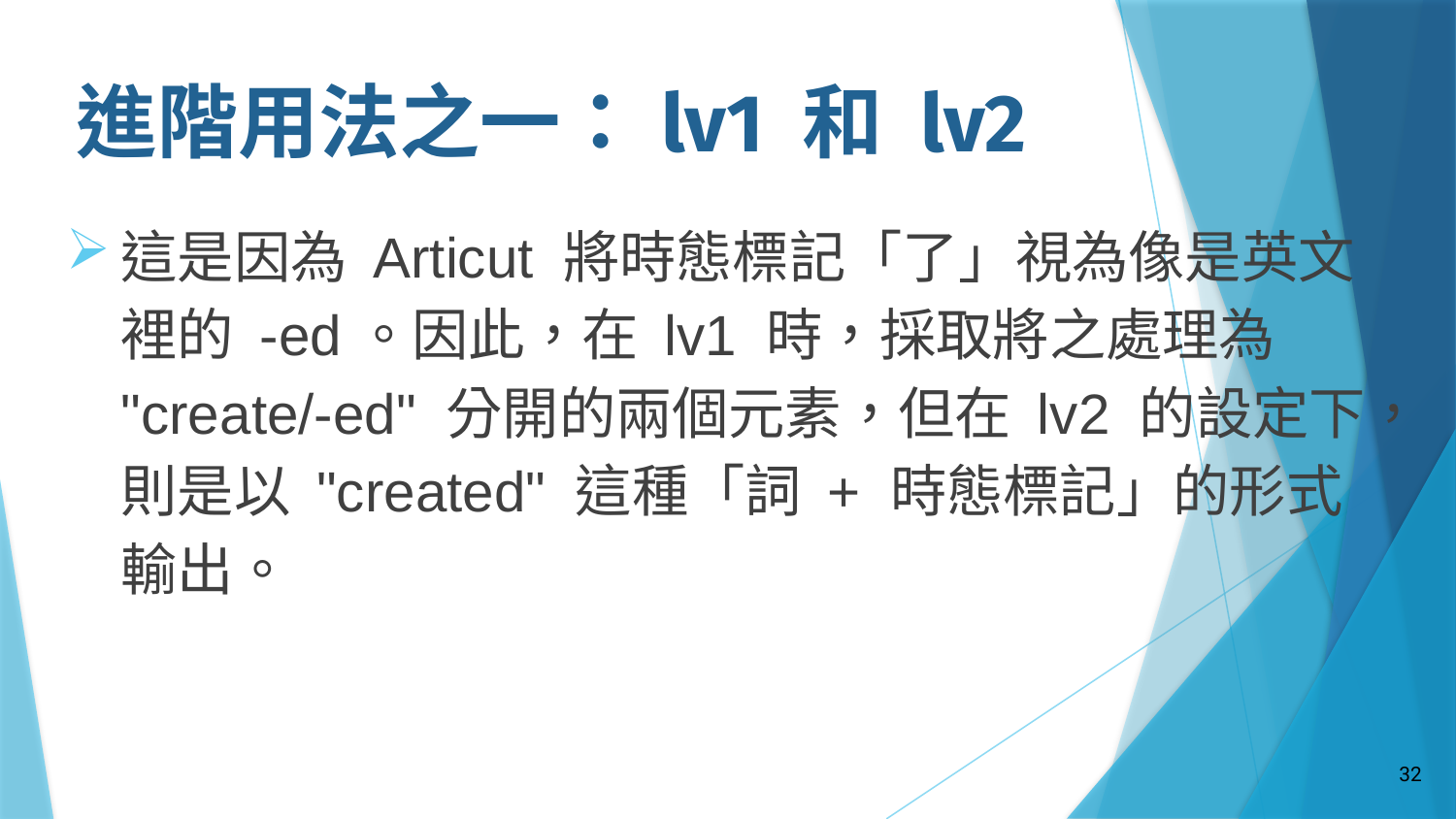

# 進階用法之一：lv1 和 lv2
這是因為 Articut 將時態標記「了」視為像是英文裡的 -ed。因此，在 lv1 時，採取將之處理為 "create/-ed" 分開的兩個元素，但在 lv2 的設定下，則是以 "created" 這種「詞 + 時態標記」的形式輸出。

32